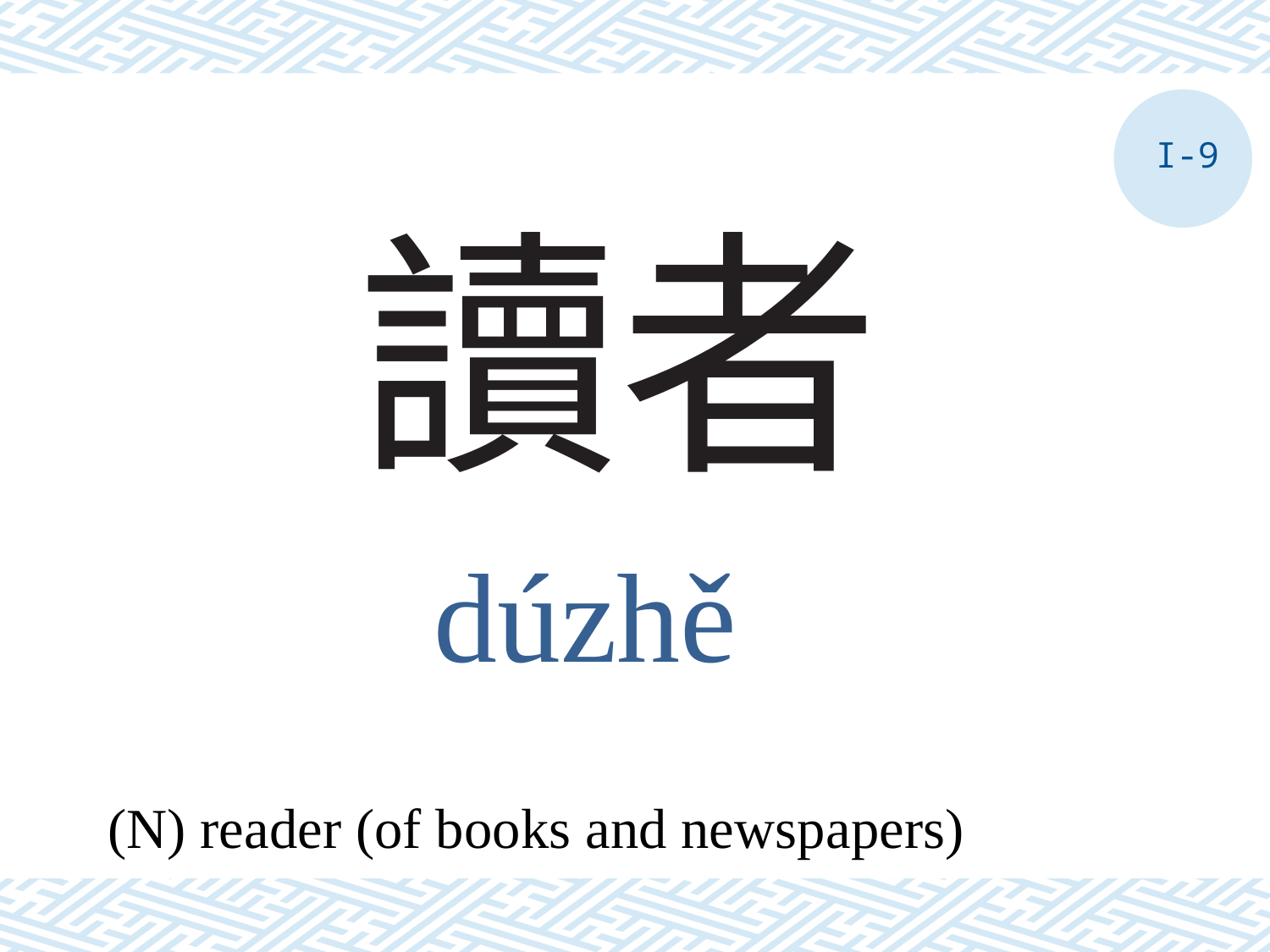

I-9

# 讀者
dúzhě
(N) reader (of books and newspapers)